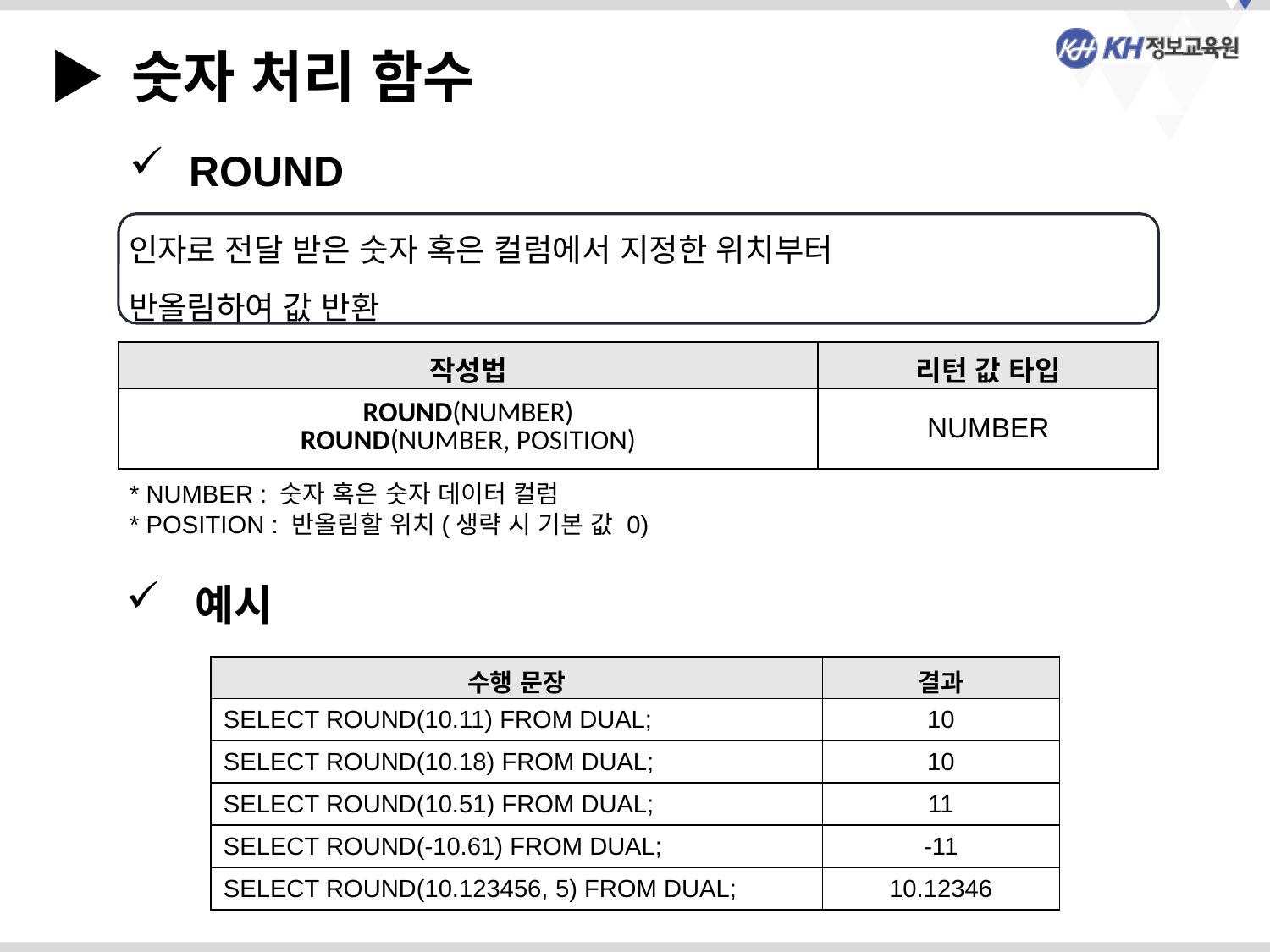

▶ 숫자 처리 함수
 ROUND
인자로 전달 받은 숫자 혹은 컬럼에서 지정한 위치부터
반올림하여 값 반환
| 작성법 | 리턴 값 타입 |
| --- | --- |
| ROUND(NUMBER) ROUND(NUMBER, POSITION) | NUMBER |
* NUMBER : 숫자 혹은 숫자 데이터 컬럼
* POSITION : 반올림할 위치(생략 시 기본 값 0)
 예시
| 수행 문장 | 결과 |
| --- | --- |
| SELECT ROUND(10.11) FROM DUAL; | 10 |
| SELECT ROUND(10.18) FROM DUAL; | 10 |
| SELECT ROUND(10.51) FROM DUAL; | 11 |
| SELECT ROUND(-10.61) FROM DUAL; | -11 |
| SELECT ROUND(10.123456, 5) FROM DUAL; | 10.12346 |